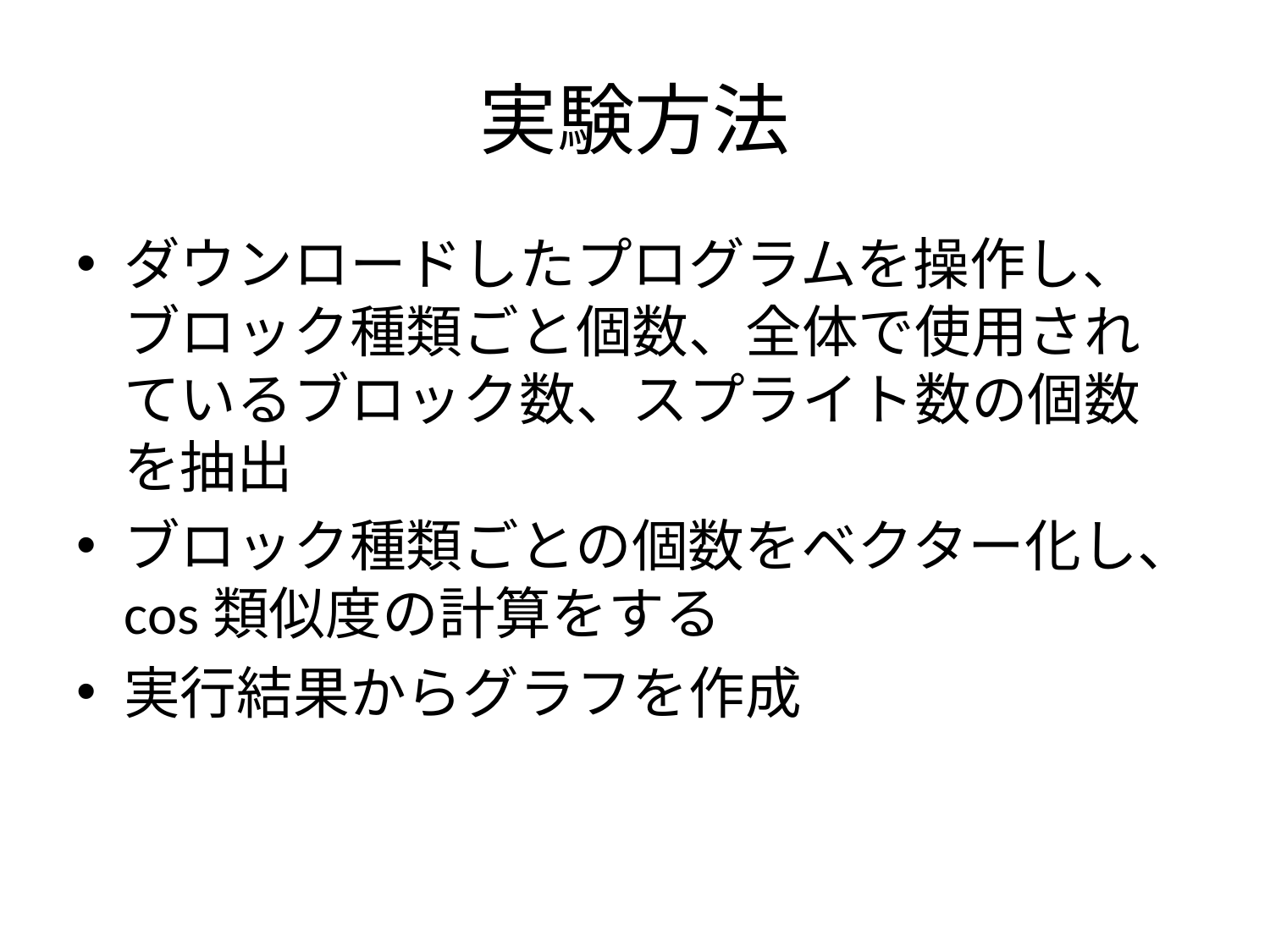

# 実験方法
ダウンロードしたプログラムを操作し、ブロック種類ごと個数、全体で使用されているブロック数、スプライト数の個数を抽出
ブロック種類ごとの個数をベクター化し、cos類似度の計算をする
実行結果からグラフを作成